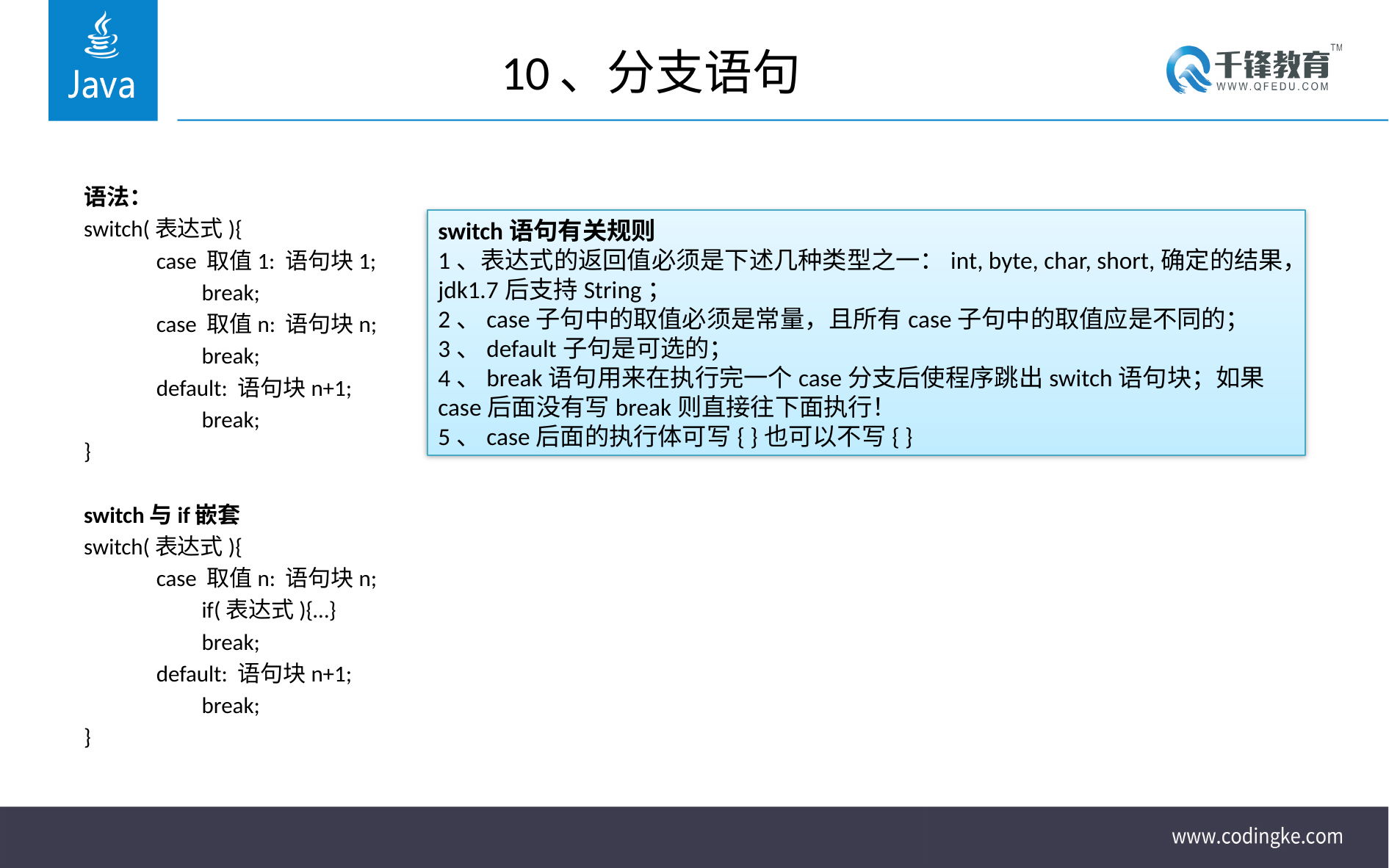

# 10、分支语句
语法：
switch(表达式){
case 取值1: 语句块1;
	break;
case 取值n: 语句块n;
	break;
default: 语句块n+1;
	break;
}

switch与if嵌套
switch(表达式){
case 取值n: 语句块n;
	if(表达式){…}
	break;
default: 语句块n+1;
	break;
}

switch语句有关规则
1、表达式的返回值必须是下述几种类型之一：int, byte, char, short,确定的结果，jdk1.7后支持String；
2、case子句中的取值必须是常量，且所有case子句中的取值应是不同的；
3、default子句是可选的；
4、break语句用来在执行完一个case分支后使程序跳出switch语句块；如果case后面没有写break则直接往下面执行！
5、case后面的执行体可写{ }也可以不写{ }